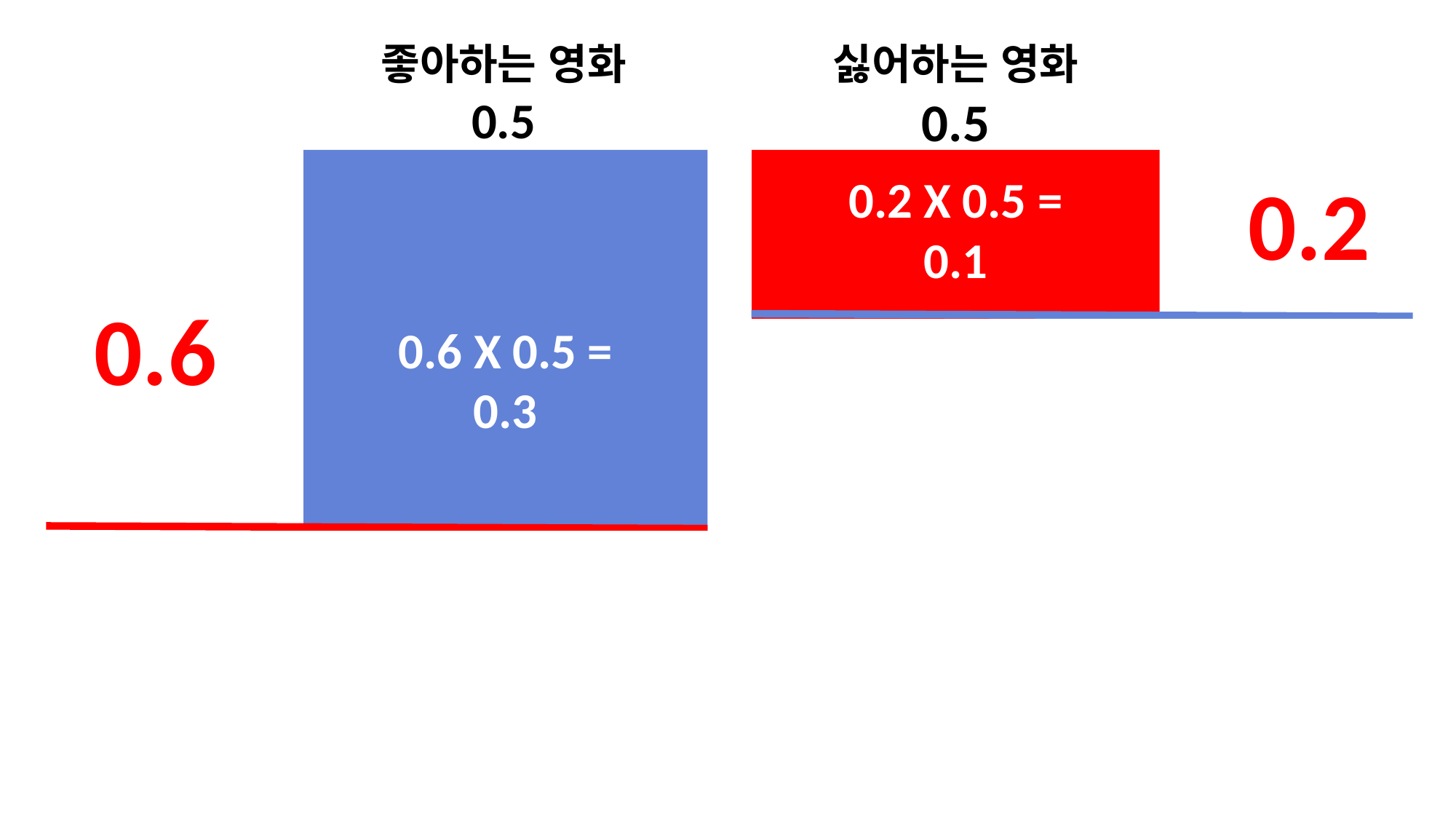

좋아하는 영화
0.5

0.6 X 0.5 =
0.3

0.4 X 0.5 =
0.2
싫어하는 영화
0.5
0.2 X 0.5 =
0.1

0.8 X 0.5 =
0.4

0.2
0.6

0.8

0.4